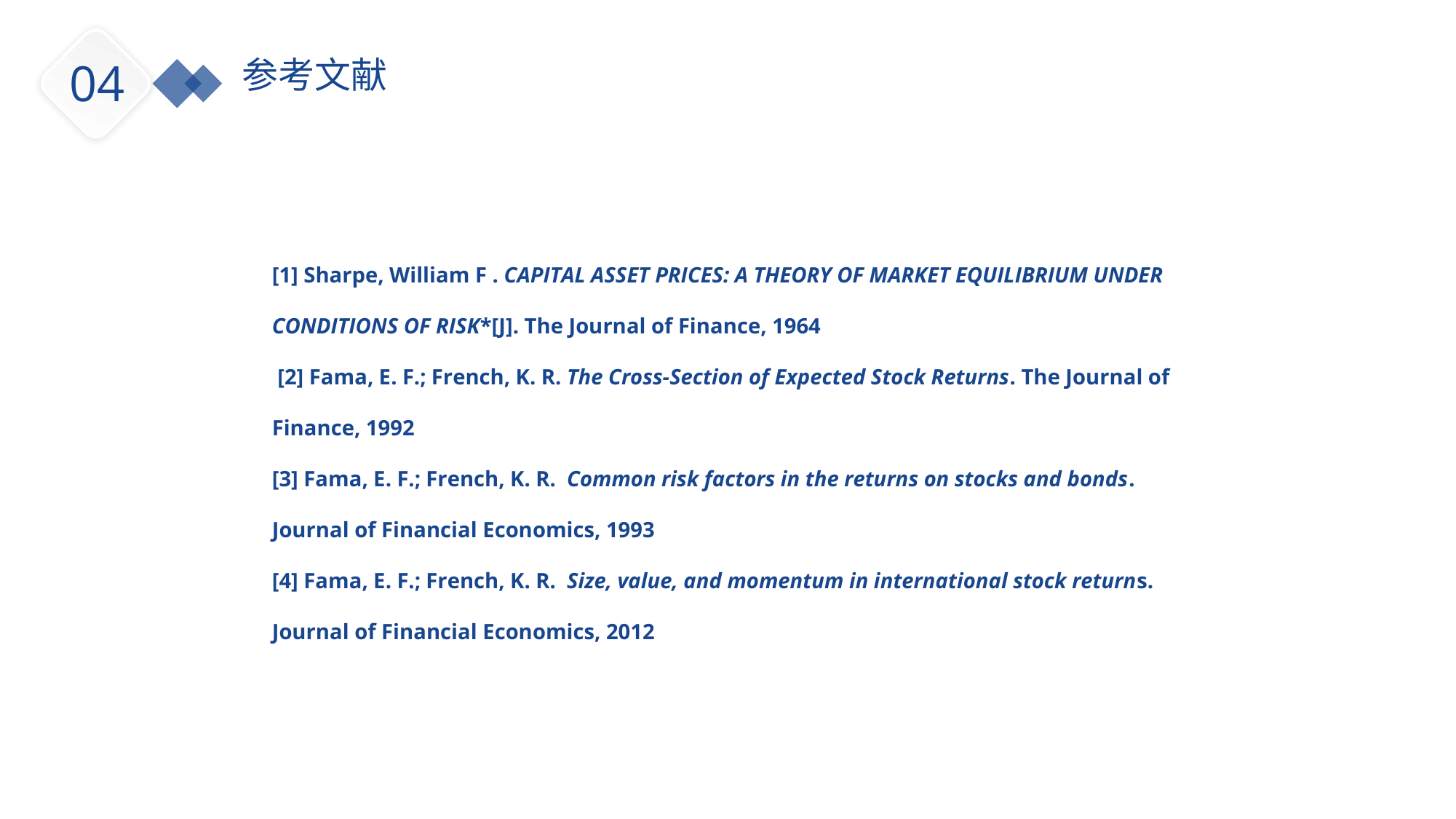

参考文献
04

[1] Sharpe, William F . CAPITAL ASSET PRICES: A THEORY OF MARKET EQUILIBRIUM UNDER CONDITIONS OF RISK*[J]. The Journal of Finance, 1964
 [2] Fama, E. F.; French, K. R. The Cross-Section of Expected Stock Returns. The Journal of Finance, 1992
[3] Fama, E. F.; French, K. R.  Common risk factors in the returns on stocks and bonds. Journal of Financial Economics, 1993
[4] Fama, E. F.; French, K. R.  Size, value, and momentum in international stock returns. Journal of Financial Economics, 2012